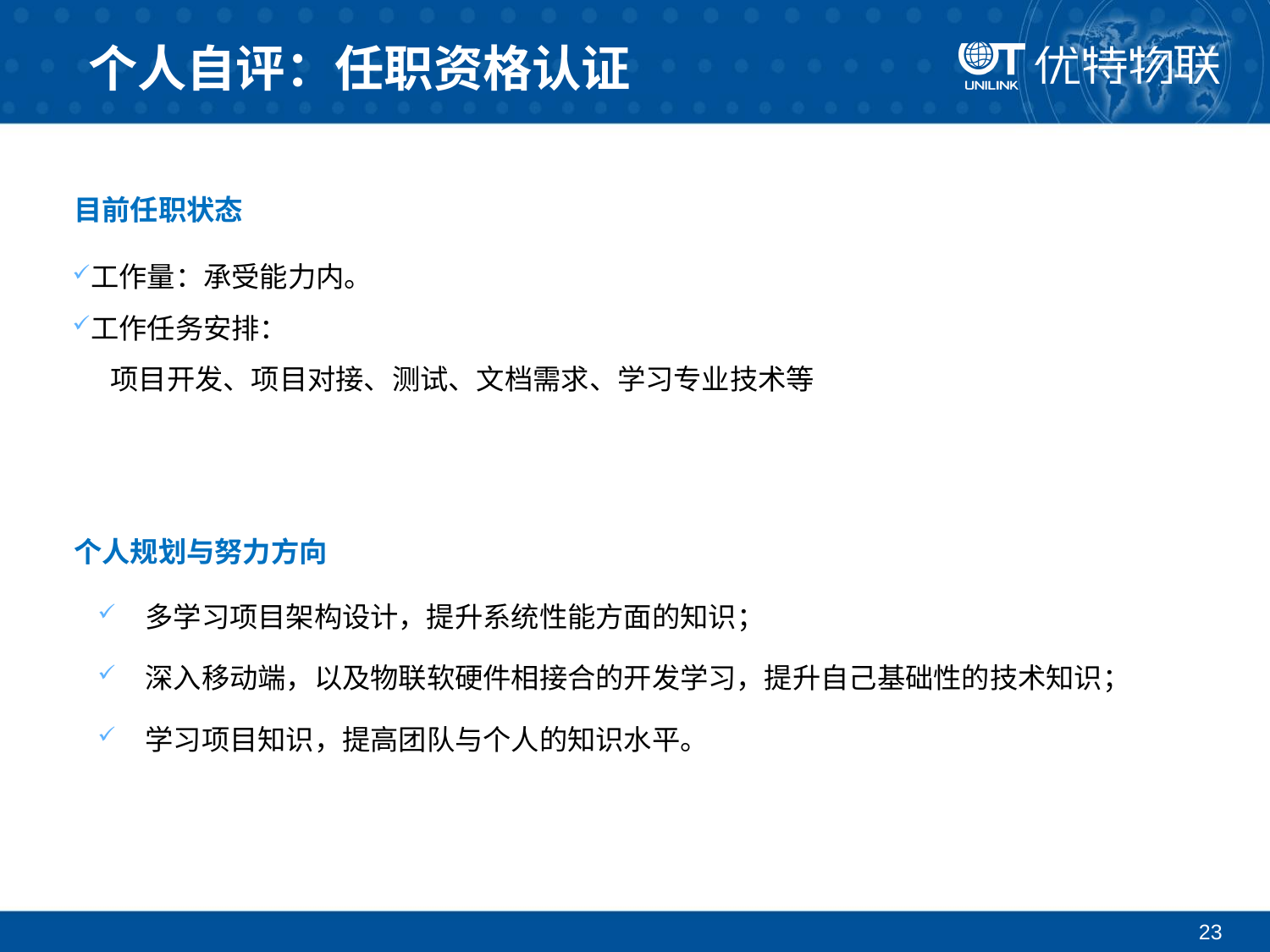

# 个人自评：任职资格认证
目前任职状态
工作量：承受能力内。
工作任务安排：
     项目开发、项目对接、测试、文档需求、学习专业技术等
个人规划与努力方向
多学习项目架构设计，提升系统性能方面的知识；
深入移动端，以及物联软硬件相接合的开发学习，提升自己基础性的技术知识；
学习项目知识，提高团队与个人的知识水平。
23